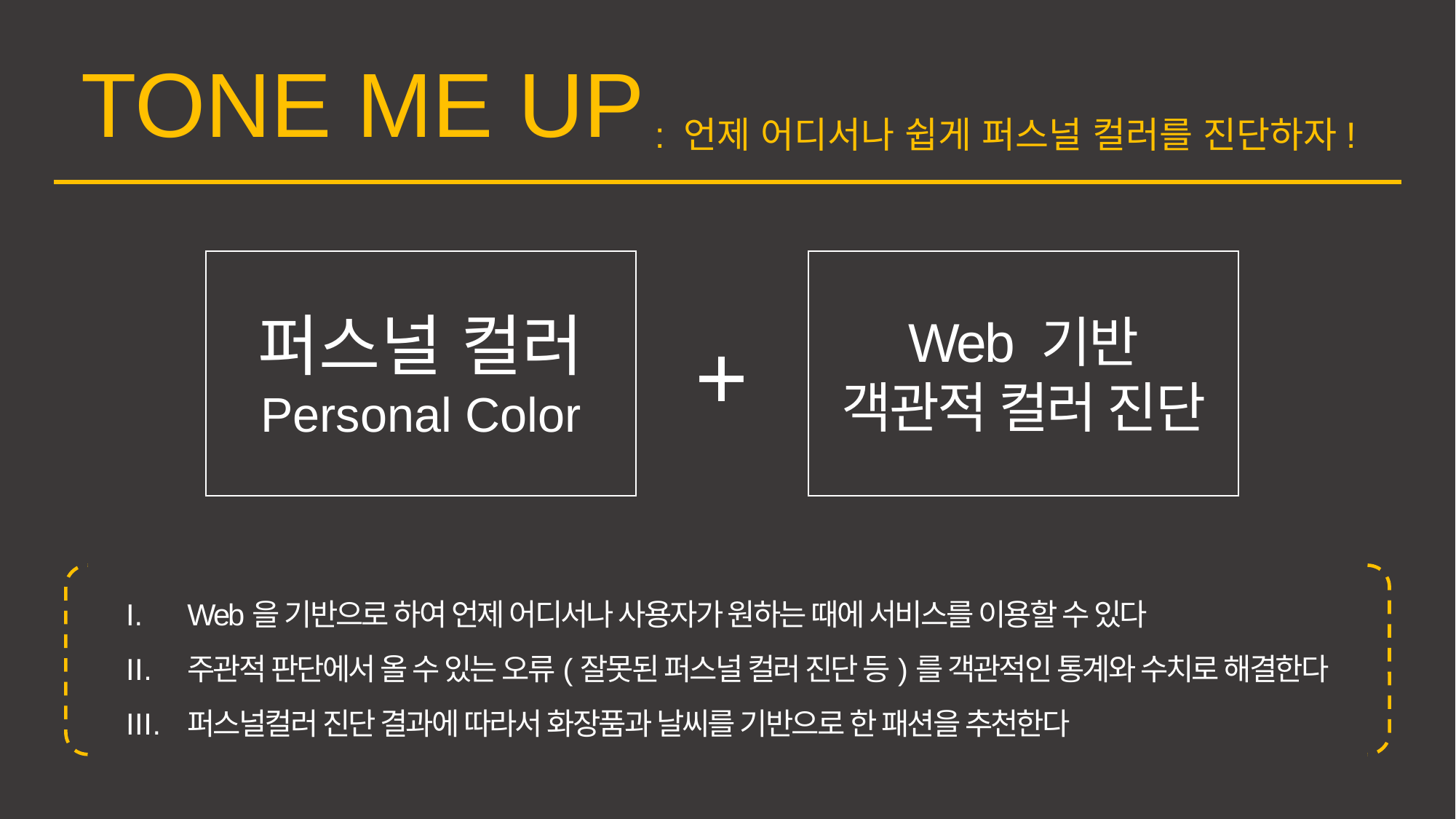

TONE ME UP
: 언제 어디서나 쉽게 퍼스널 컬러를 진단하자!

퍼스널 컬러
Personal Color

Web 기반
객관적 컬러 진단
+

Web을 기반으로 하여 언제 어디서나 사용자가 원하는 때에 서비스를 이용할 수 있다
주관적 판단에서 올 수 있는 오류(잘못된 퍼스널 컬러 진단 등)를 객관적인 통계와 수치로 해결한다
퍼스널컬러 진단 결과에 따라서 화장품과 날씨를 기반으로 한 패션을 추천한다